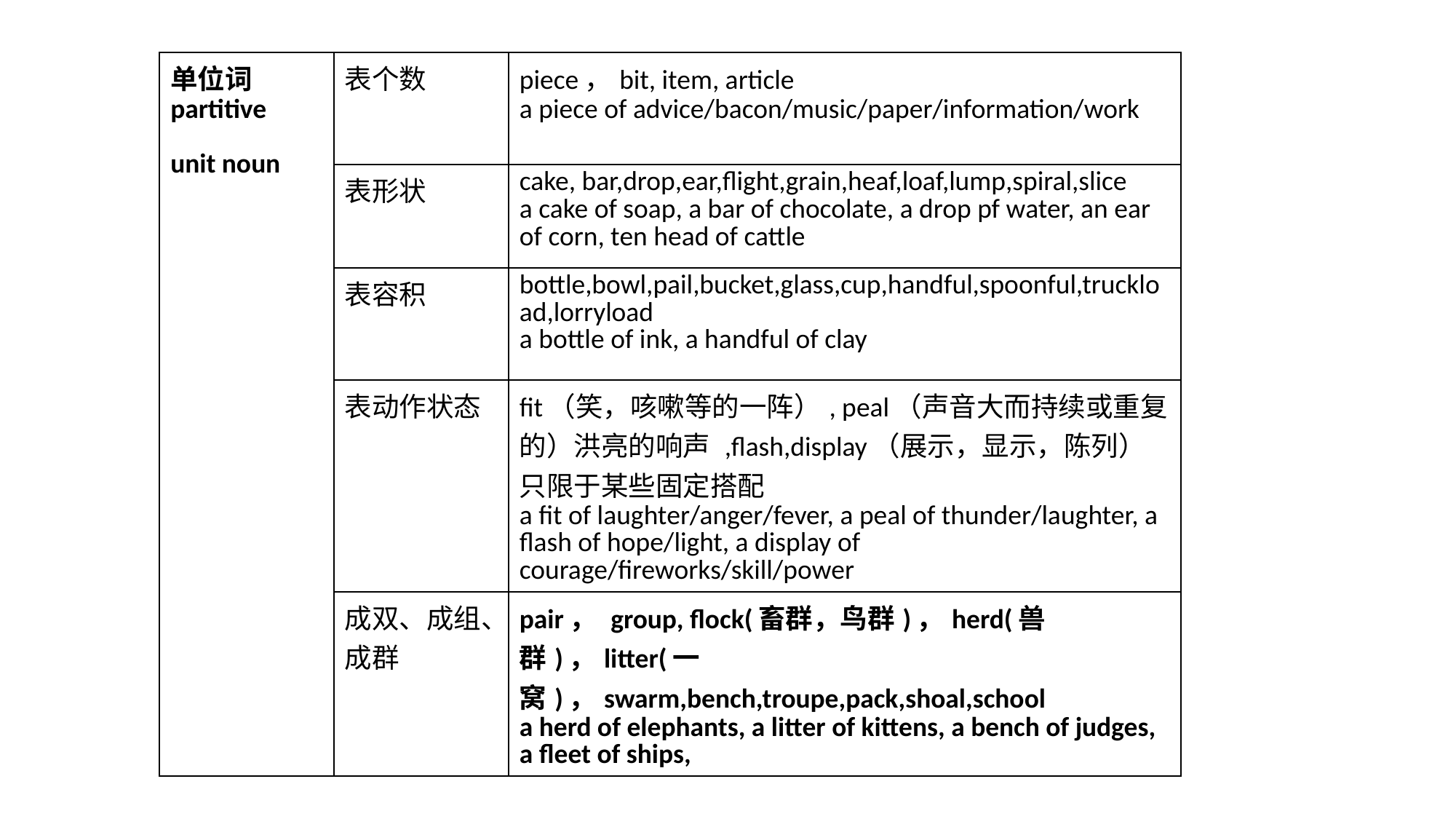

| 单位词 partitive unit noun | 表个数 | piece，bit, item, article a piece of advice/bacon/music/paper/information/work |
| --- | --- | --- |
|  | 表形状 | cake, bar,drop,ear,flight,grain,heaf,loaf,lump,spiral,slice a cake of soap, a bar of chocolate, a drop pf water, an ear of corn, ten head of cattle |
|  | 表容积 | bottle,bowl,pail,bucket,glass,cup,handful,spoonful,truckload,lorryload a bottle of ink, a handful of clay |
|  | 表动作状态 | fit（笑，咳嗽等的一阵）, peal（声音大而持续或重复的）洪亮的响声 ,flash,display（展示，显示，陈列） 只限于某些固定搭配 a fit of laughter/anger/fever, a peal of thunder/laughter, a flash of hope/light, a display of courage/fireworks/skill/power |
|  | 成双、成组、成群 | pair， group, flock(畜群，鸟群)，herd(兽群)，litter(一窝)，swarm,bench,troupe,pack,shoal,school a herd of elephants, a litter of kittens, a bench of judges, a fleet of ships, |